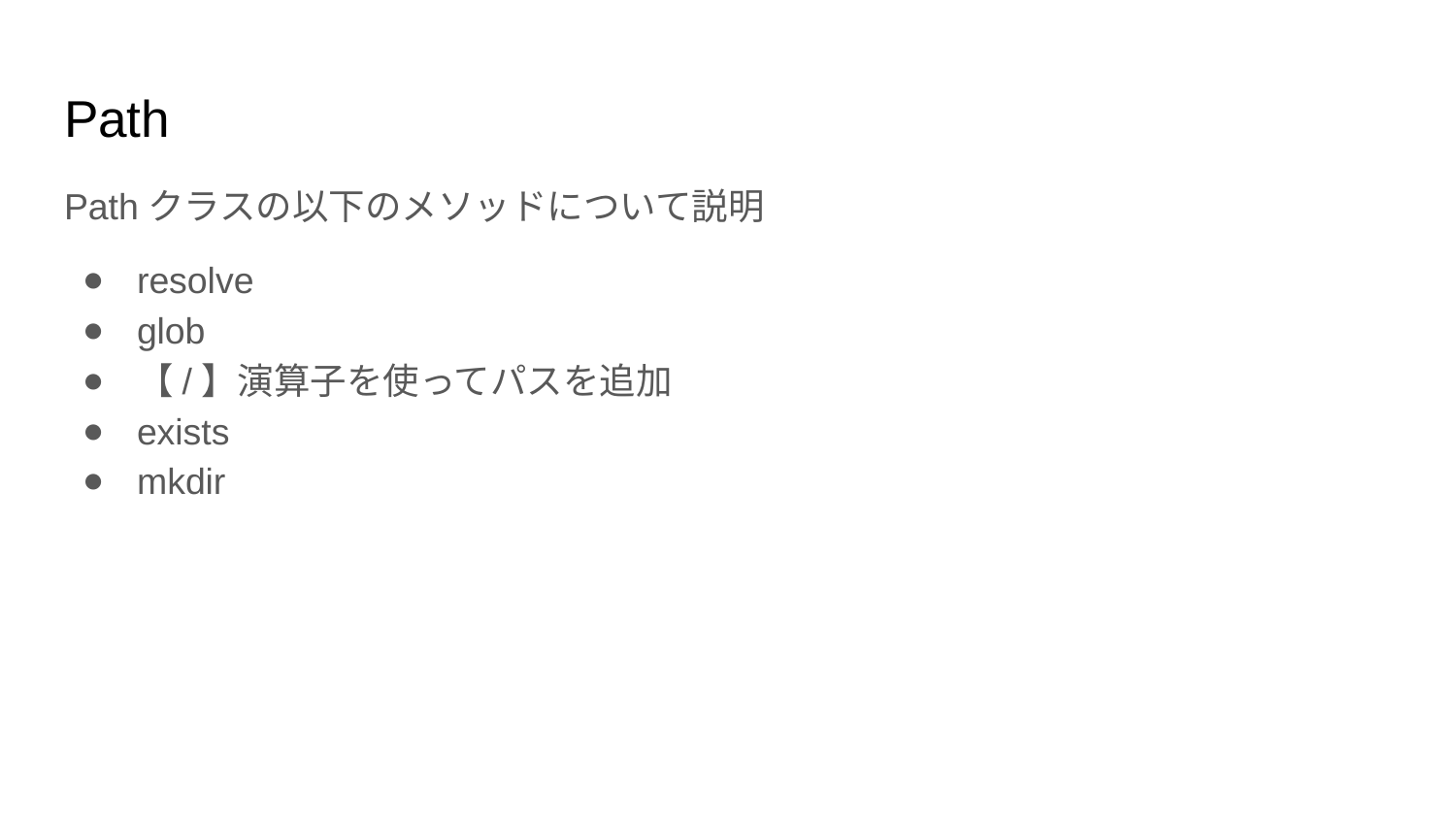

# Path
Pathクラスの以下のメソッドについて説明
resolve
glob
【/】演算子を使ってパスを追加
exists
mkdir